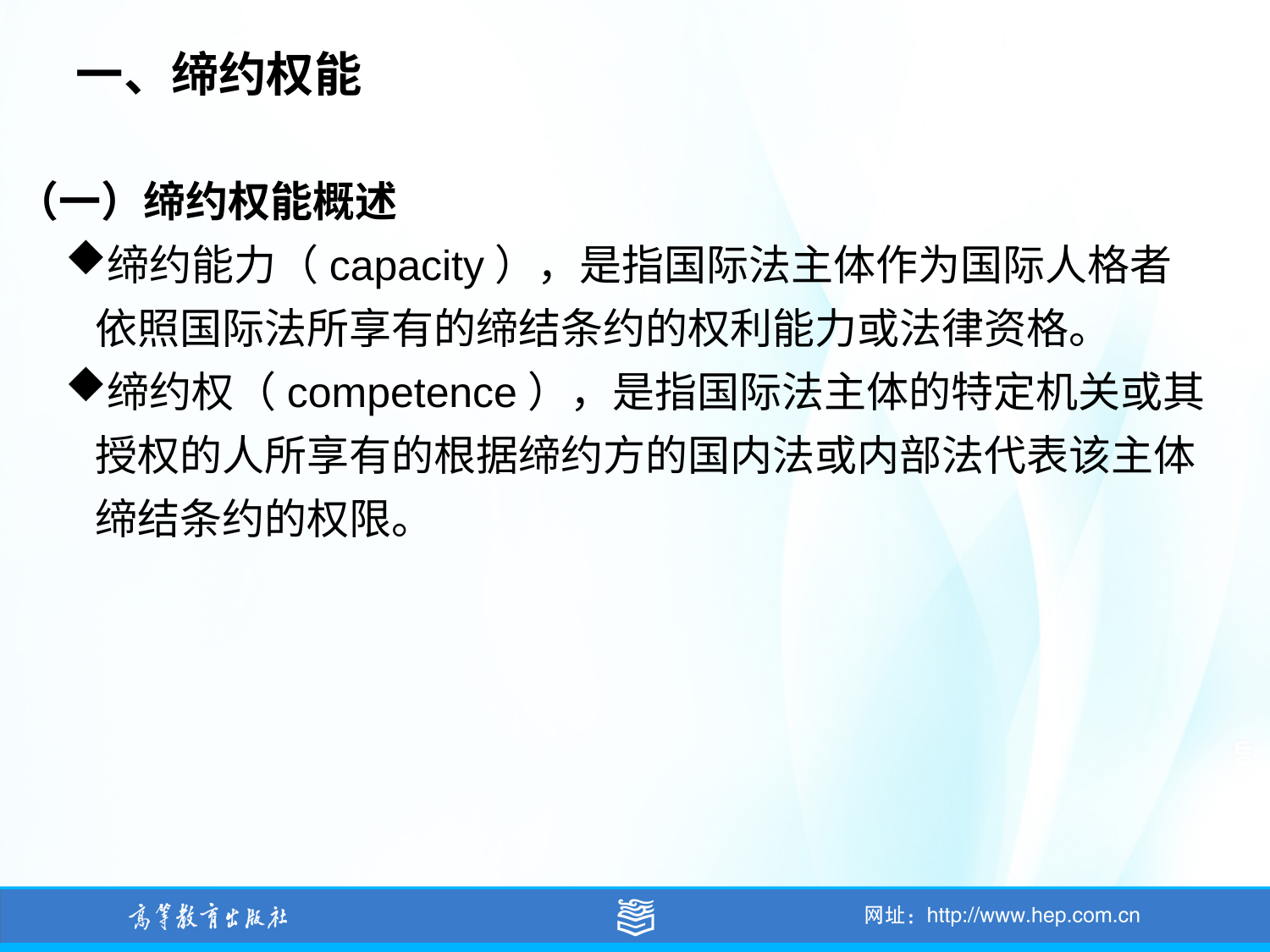

一、缔约权能

    （一）缔约权能概述
缔约能力（capacity），是指国际法主体作为国际人格者依照国际法所享有的缔结条约的权利能力或法律资格。
缔约权（competence），是指国际法主体的特定机关或其授权的人所享有的根据缔约方的国内法或内部法代表该主体缔结条约的权限。